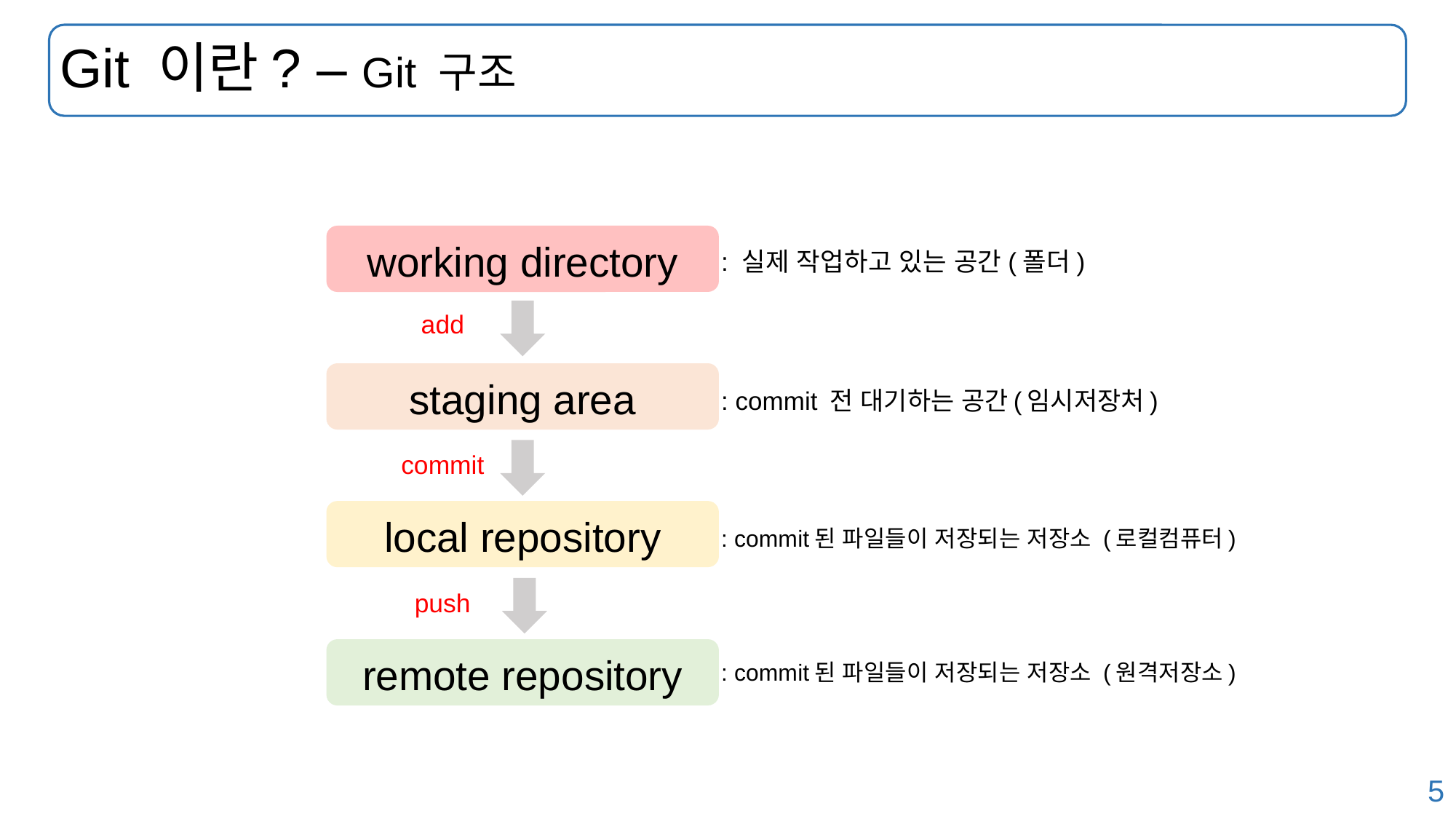

# Git 이란? – Git 구조

working directory
: 실제 작업하고 있는 공간(폴더)

add

staging area
: commit 전 대기하는 공간(임시저장처)

commit

local repository
: commit된 파일들이 저장되는 저장소 (로컬컴퓨터)

push

remote repository
: commit된 파일들이 저장되는 저장소 (원격저장소)